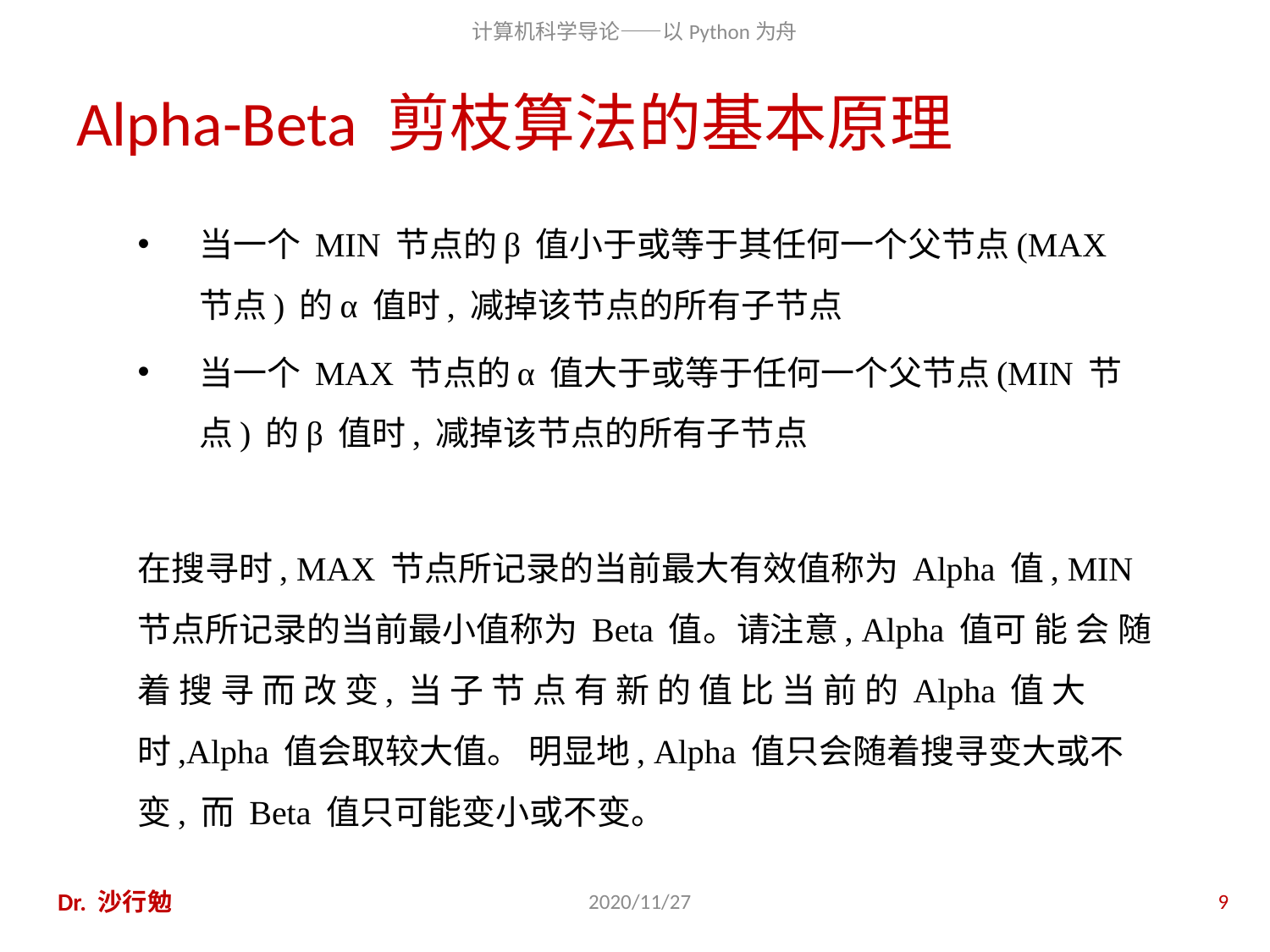

# Alpha-Beta 剪枝算法的基本原理
当一个 MIN 节点的β 值小于或等于其任何一个父节点(MAX 节点) 的α 值时, 减掉该节点的所有子节点
当一个 MAX 节点的α 值大于或等于任何一个父节点(MIN 节点) 的β 值时, 减掉该节点的所有子节点

在搜寻时, MAX 节点所记录的当前最大有效值称为 Alpha 值, MIN 节点所记录的当前最小值称为 Beta 值。请注意, Alpha 值可 能 会 随 着 搜 寻 而 改 变, 当 子 节 点 有 新 的 值 比 当 前 的 Alpha 值 大 时,Alpha 值会取较大值。 明显地, Alpha 值只会随着搜寻变大或不变, 而 Beta 值只可能变小或不变。
Dr. 沙行勉
2020/11/27
9